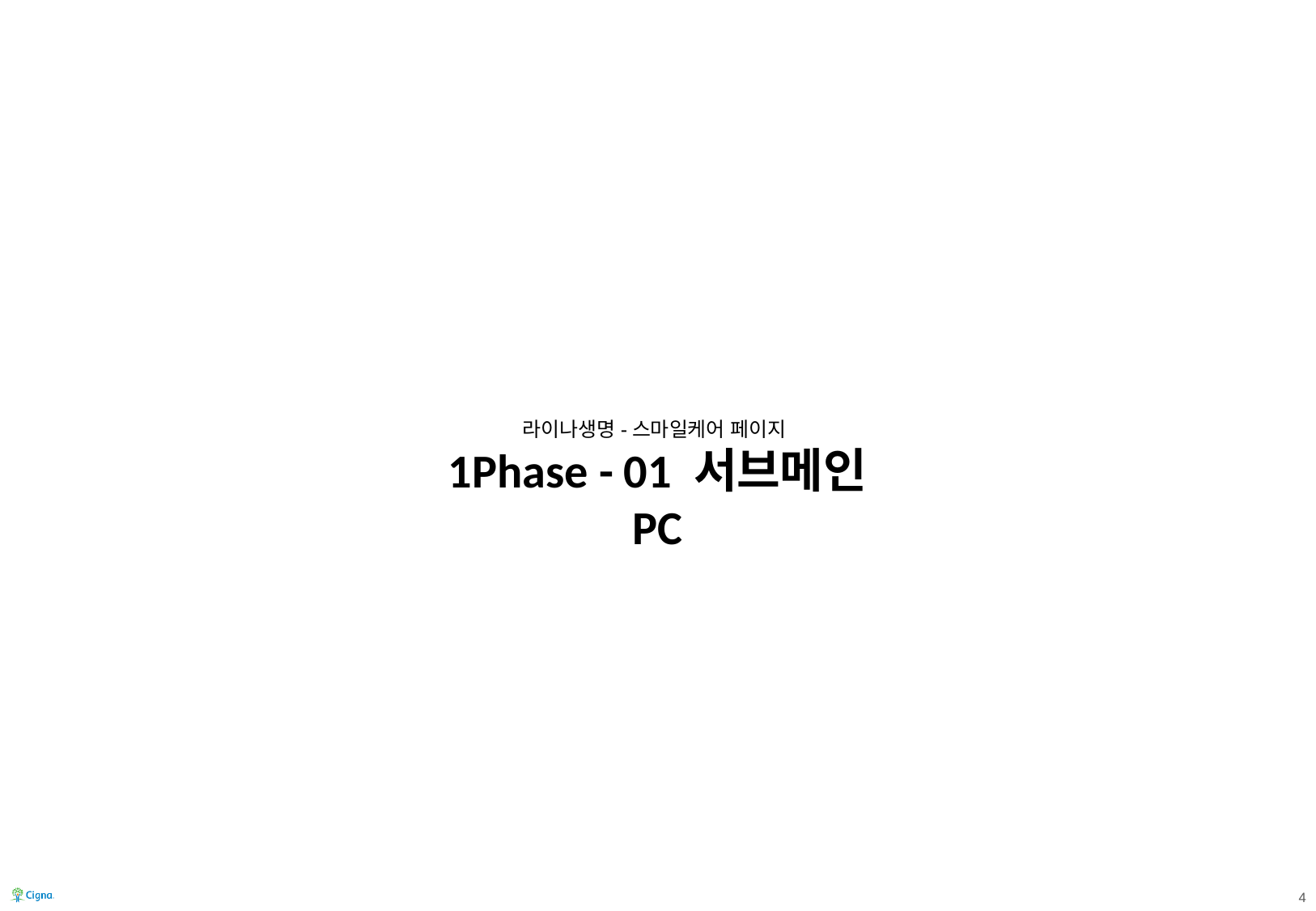

라이나생명-스마일케어 페이지
1Phase - 01 서브메인
PC